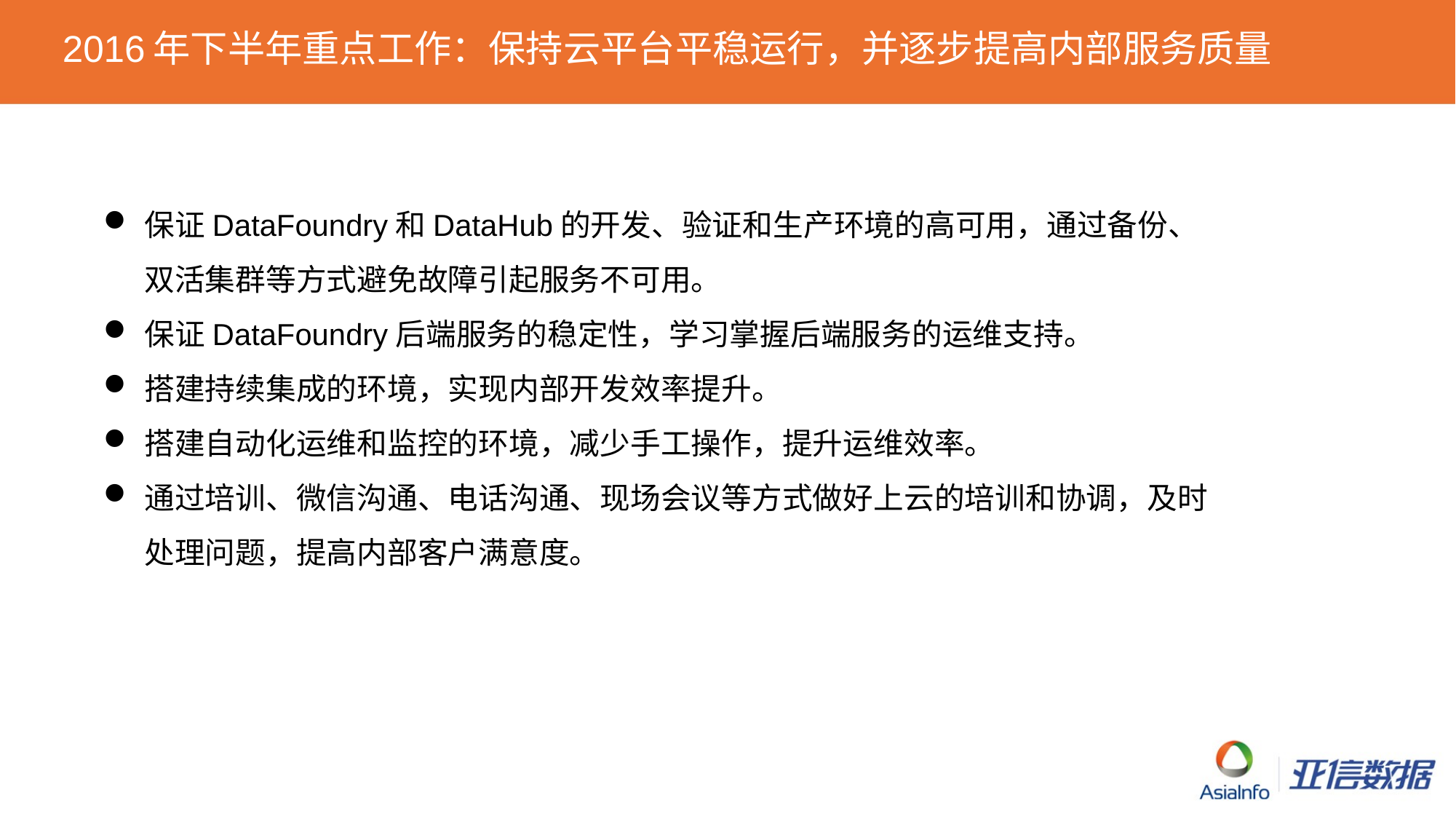

# 2016年下半年重点工作：保持云平台平稳运行，并逐步提高内部服务质量
保证DataFoundry和DataHub的开发、验证和生产环境的高可用，通过备份、双活集群等方式避免故障引起服务不可用。
保证DataFoundry后端服务的稳定性，学习掌握后端服务的运维支持。
搭建持续集成的环境，实现内部开发效率提升。
搭建自动化运维和监控的环境，减少手工操作，提升运维效率。
通过培训、微信沟通、电话沟通、现场会议等方式做好上云的培训和协调，及时处理问题，提高内部客户满意度。